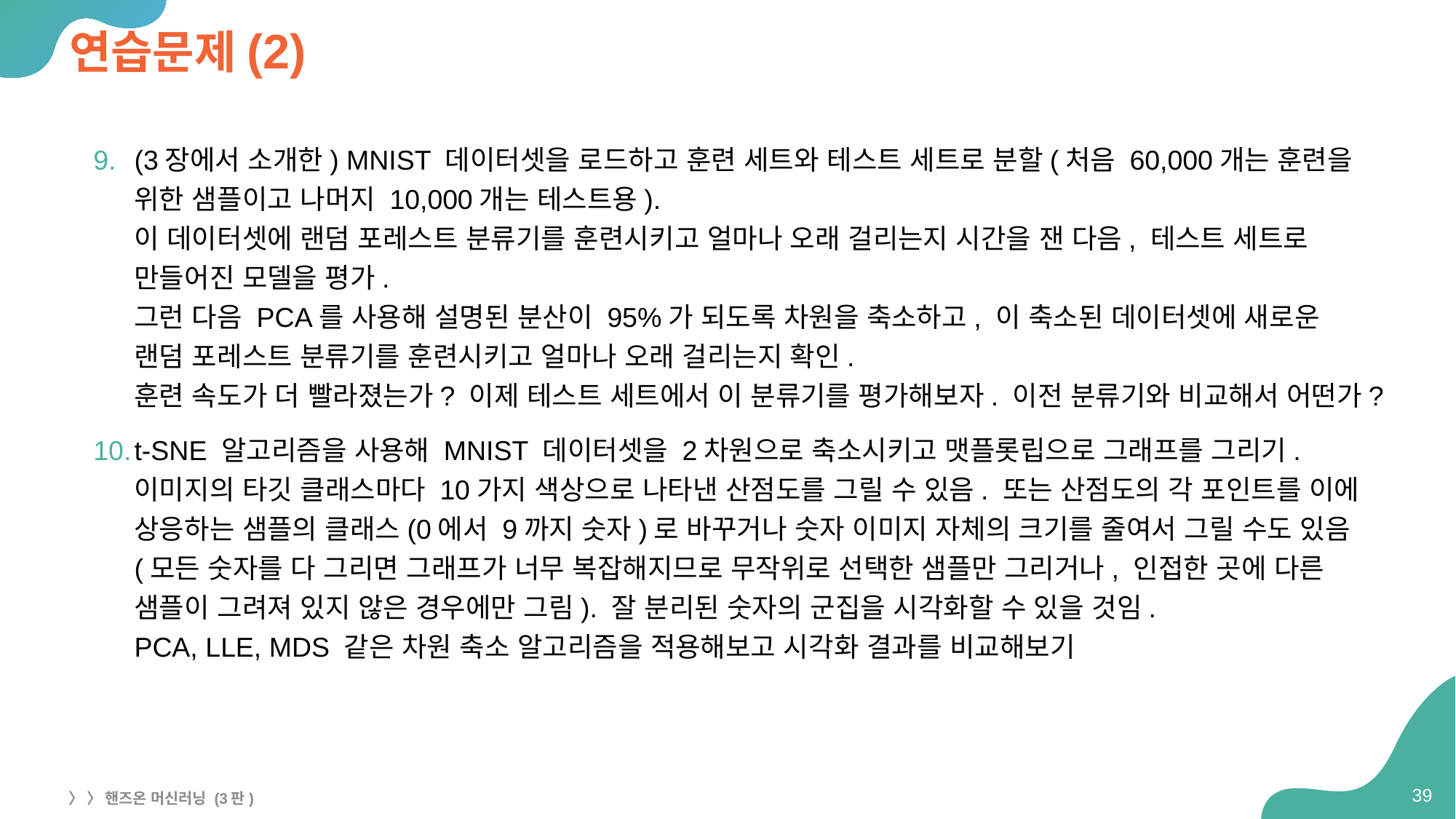

# 연습문제(2)
(3장에서 소개한) MNIST 데이터셋을 로드하고 훈련 세트와 테스트 세트로 분할(처음 60,000개는 훈련을 위한 샘플이고 나머지 10,000개는 테스트용).
이 데이터셋에 랜덤 포레스트 분류기를 훈련시키고 얼마나 오래 걸리는지 시간을 잰 다음, 테스트 세트로 만들어진 모델을 평가.
그런 다음 PCA를 사용해 설명된 분산이 95%가 되도록 차원을 축소하고, 이 축소된 데이터셋에 새로운 랜덤 포레스트 분류기를 훈련시키고 얼마나 오래 걸리는지 확인.
훈련 속도가 더 빨라졌는가? 이제 테스트 세트에서 이 분류기를 평가해보자. 이전 분류기와 비교해서 어떤가?
t-SNE 알고리즘을 사용해 MNIST 데이터셋을 2차원으로 축소시키고 맷플롯립으로 그래프를 그리기.
이미지의 타깃 클래스마다 10가지 색상으로 나타낸 산점도를 그릴 수 있음. 또는 산점도의 각 포인트를 이에 상응하는 샘플의 클래스(0에서 9까지 숫자)로 바꾸거나 숫자 이미지 자체의 크기를 줄여서 그릴 수도 있음(모든 숫자를 다 그리면 그래프가 너무 복잡해지므로 무작위로 선택한 샘플만 그리거나, 인접한 곳에 다른 샘플이 그려져 있지 않은 경우에만 그림). 잘 분리된 숫자의 군집을 시각화할 수 있을 것임.
PCA, LLE, MDS 같은 차원 축소 알고리즘을 적용해보고 시각화 결과를 비교해보기
39
〉 〉 핸즈온 머신러닝 (3판)